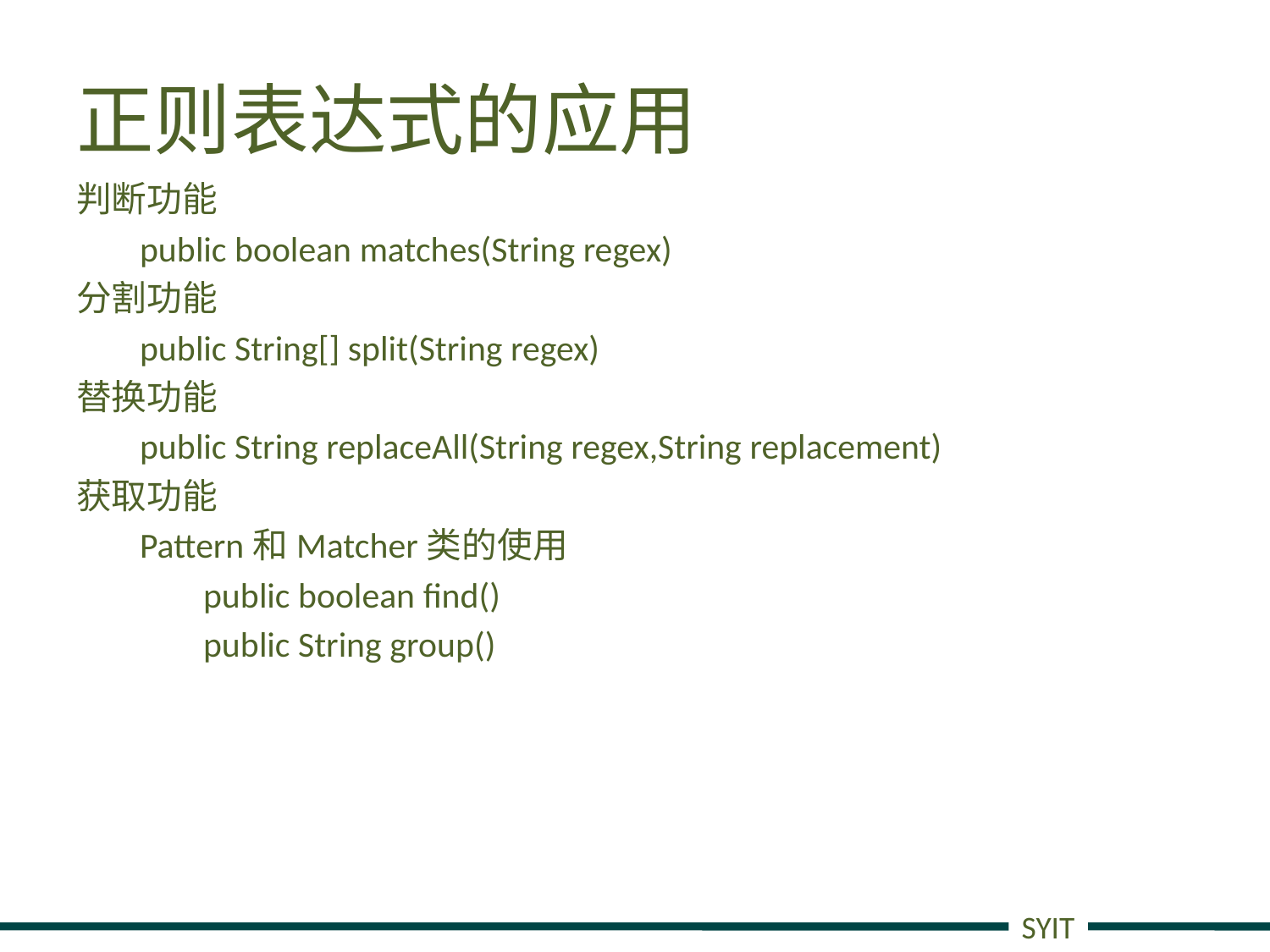

# 正则表达式的应用
判断功能
public boolean matches(String regex)
分割功能
public String[] split(String regex)
替换功能
public String replaceAll(String regex,String replacement)
获取功能
Pattern和Matcher类的使用
public boolean find()
public String group()
SYIT